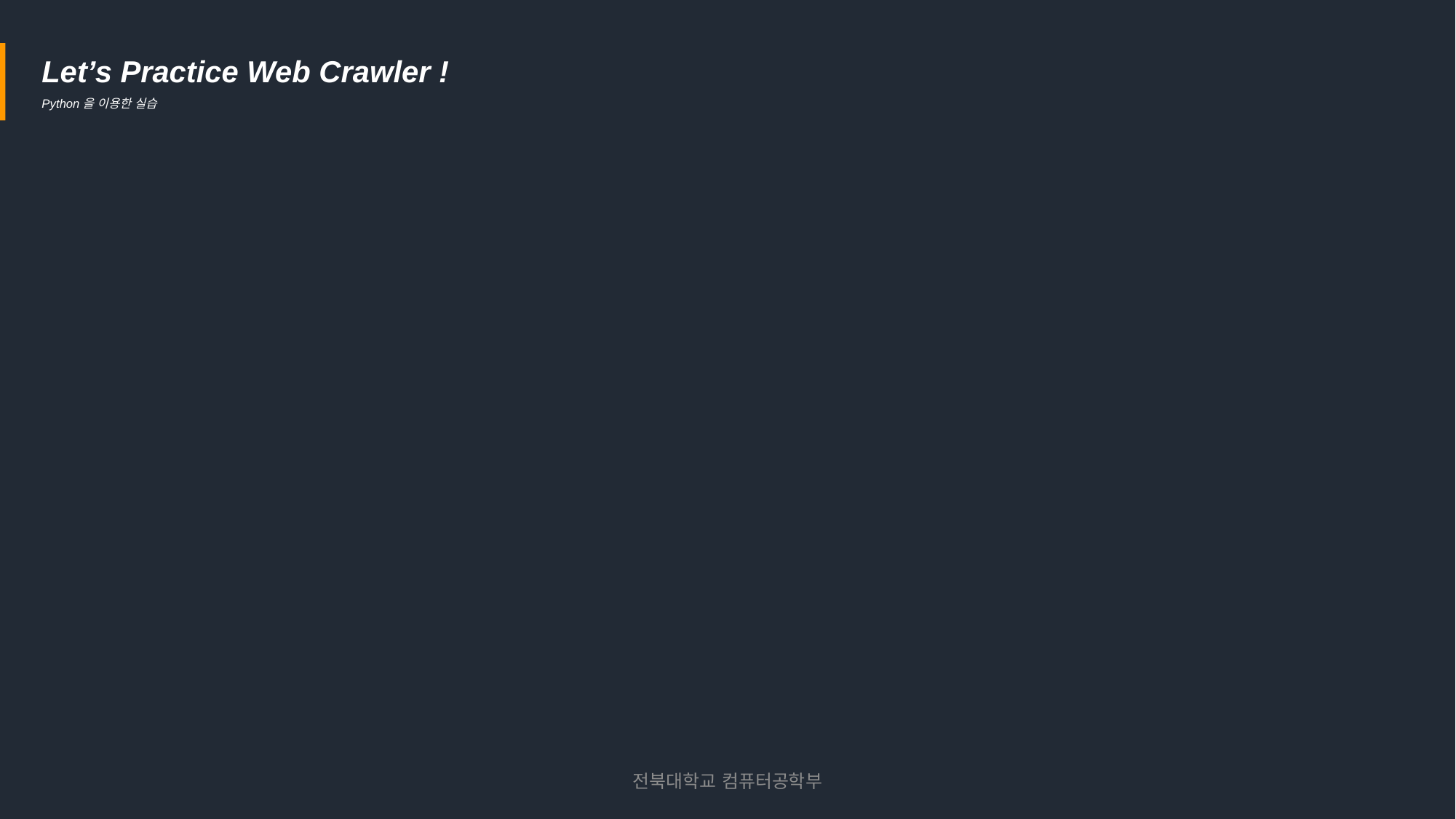

Let’s Practice Web Crawler !
Python을 이용한 실습

전북대학교 컴퓨터공학부